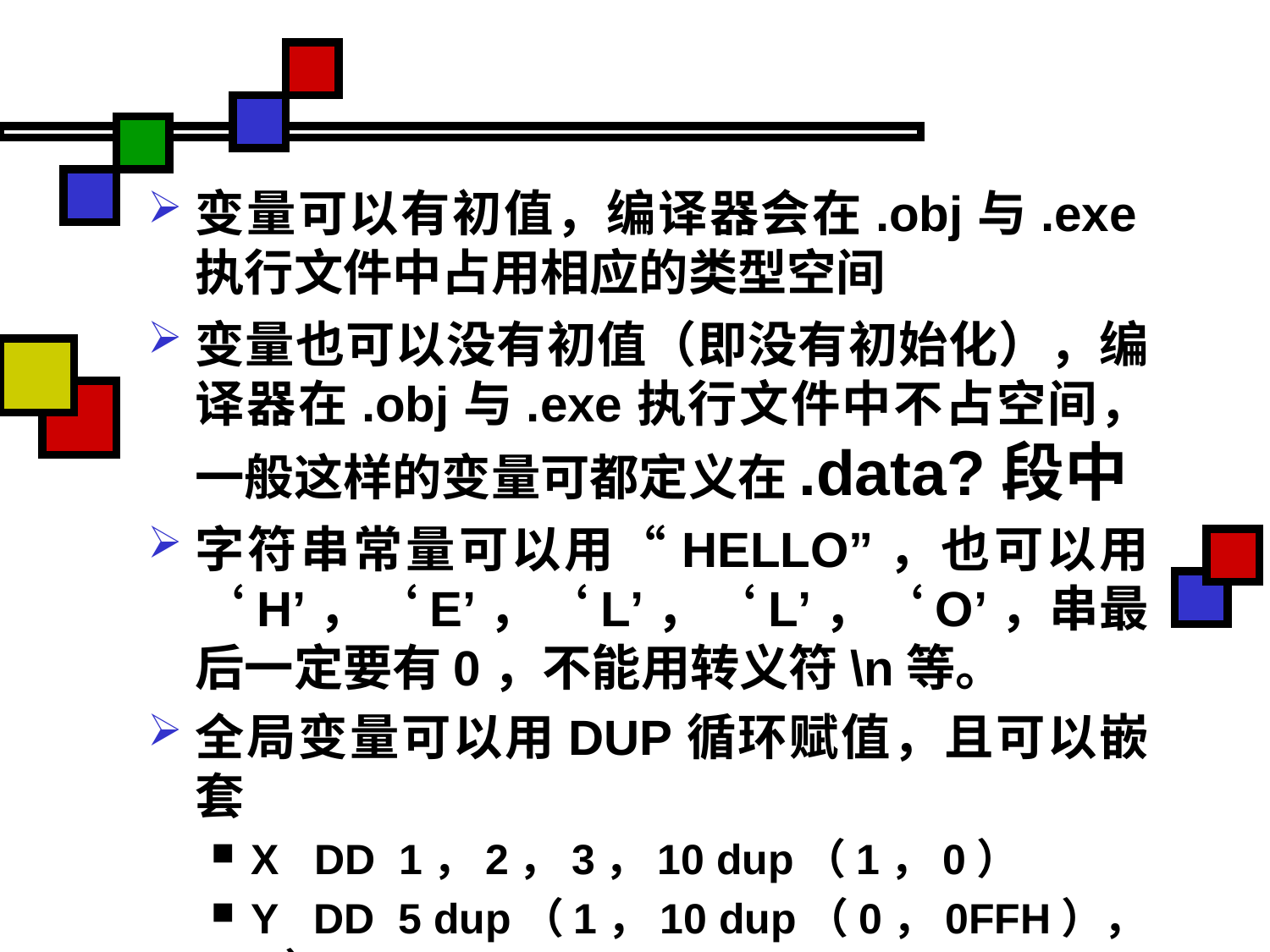

#
变量可以有初值，编译器会在.obj与.exe执行文件中占用相应的类型空间
变量也可以没有初值（即没有初始化），编译器在.obj与.exe执行文件中不占空间，一般这样的变量可都定义在.data?段中
字符串常量可以用“HELLO”，也可以用‘H’，‘E’，‘L’，‘L’，‘O’，串最后一定要有0，不能用转义符\n等。
全局变量可以用DUP循环赋值，且可以嵌套
X   DD  1，2，3，10 dup（1，0）
Y   DD  5 dup（1，10 dup（0，0FFH），0）